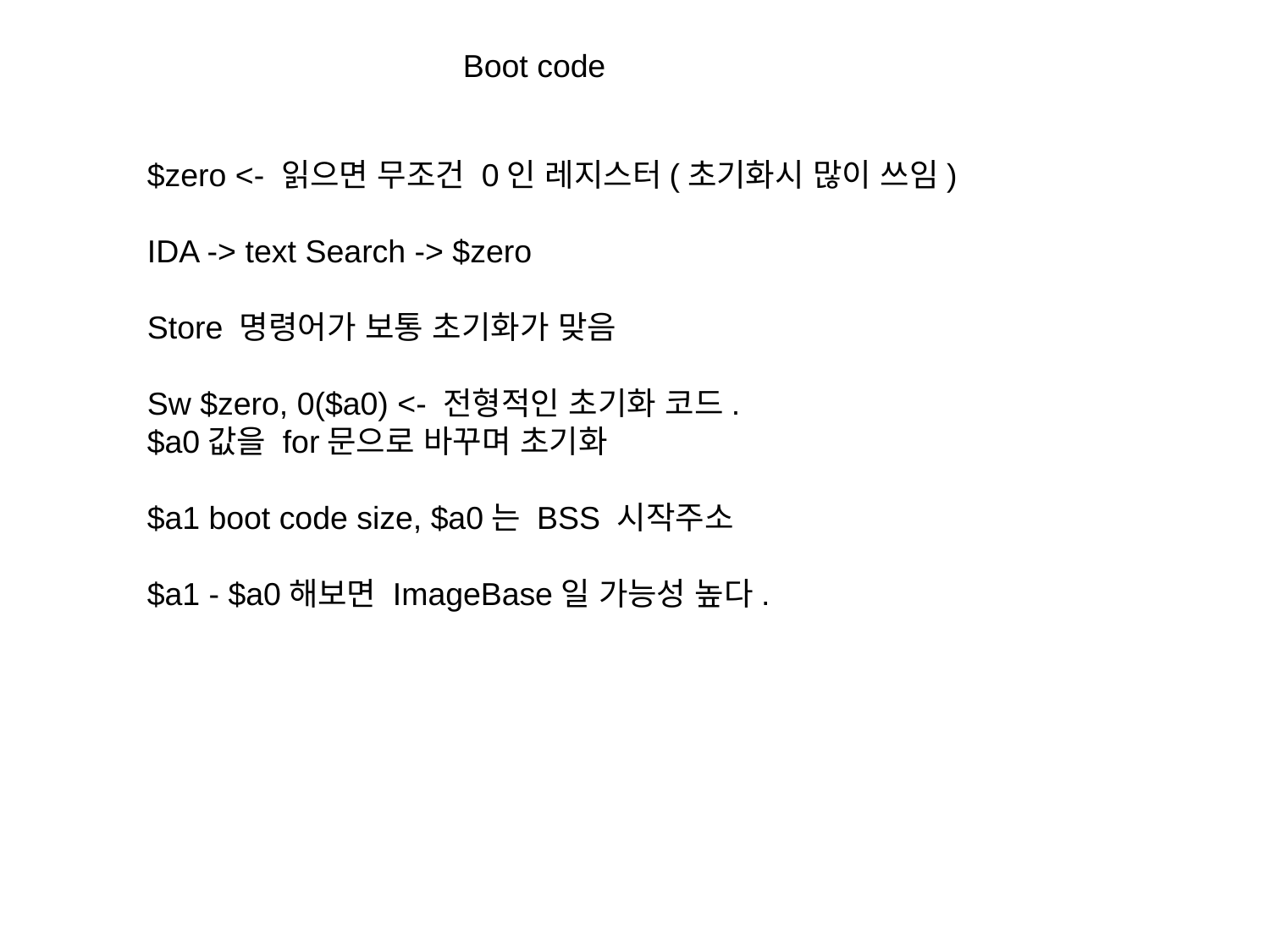

Boot code
$zero <- 읽으면 무조건 0인 레지스터(초기화시 많이 쓰임)

IDA -> text Search -> $zero

Store 명령어가 보통 초기화가 맞음

Sw $zero, 0($a0) <- 전형적인 초기화 코드.
$a0값을 for문으로 바꾸며 초기화

$a1 boot code size, $a0는 BSS 시작주소

$a1 - $a0해보면 ImageBase일 가능성 높다.